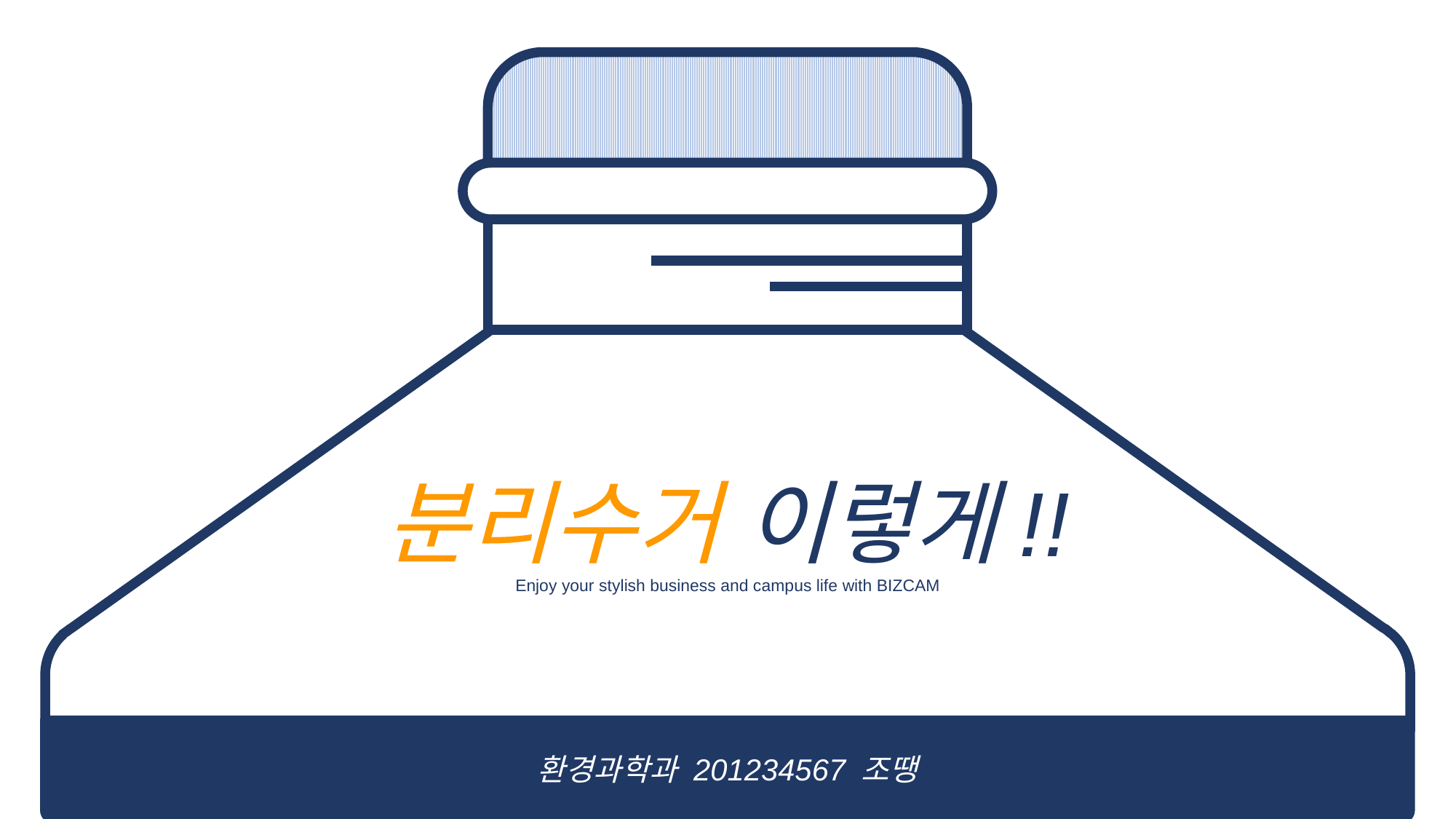

분리수거 이렇게!!
Enjoy your stylish business and campus life with BIZCAM
환경과학과 201234567 조땡